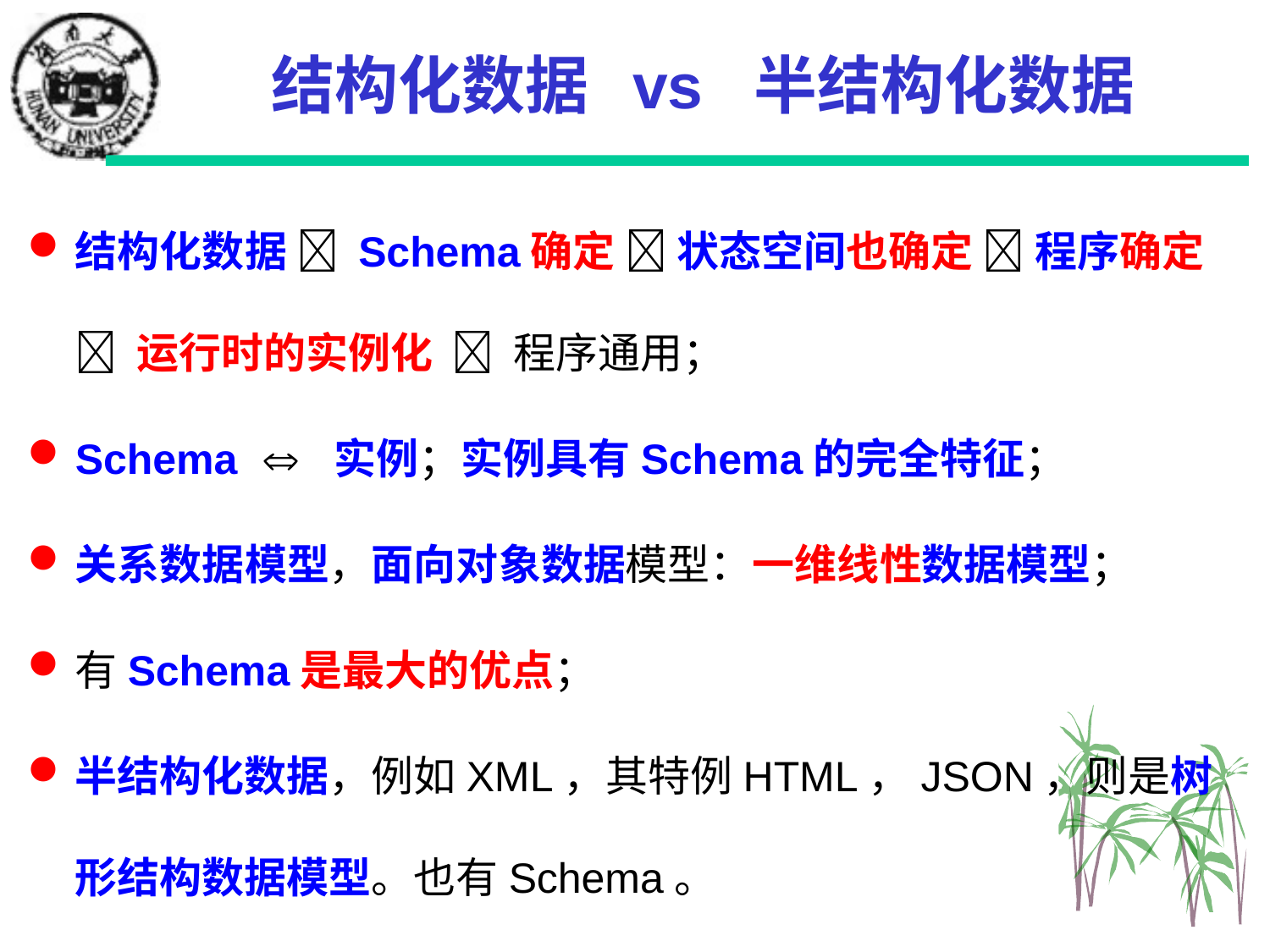

# 结构化数据  vs  半结构化数据
结构化数据 ⇒ Schema确定 ⇒ 状态空间也确定 ⇒ 程序确定 ⇒  运行时的实例化  ⇒  程序通用；
Schema  ⇔  实例；实例具有Schema的完全特征；
关系数据模型，面向对象数据模型：一维线性数据模型；
有Schema是最大的优点；
半结构化数据，例如XML，其特例HTML，JSON，则是树形结构数据模型。也有Schema。